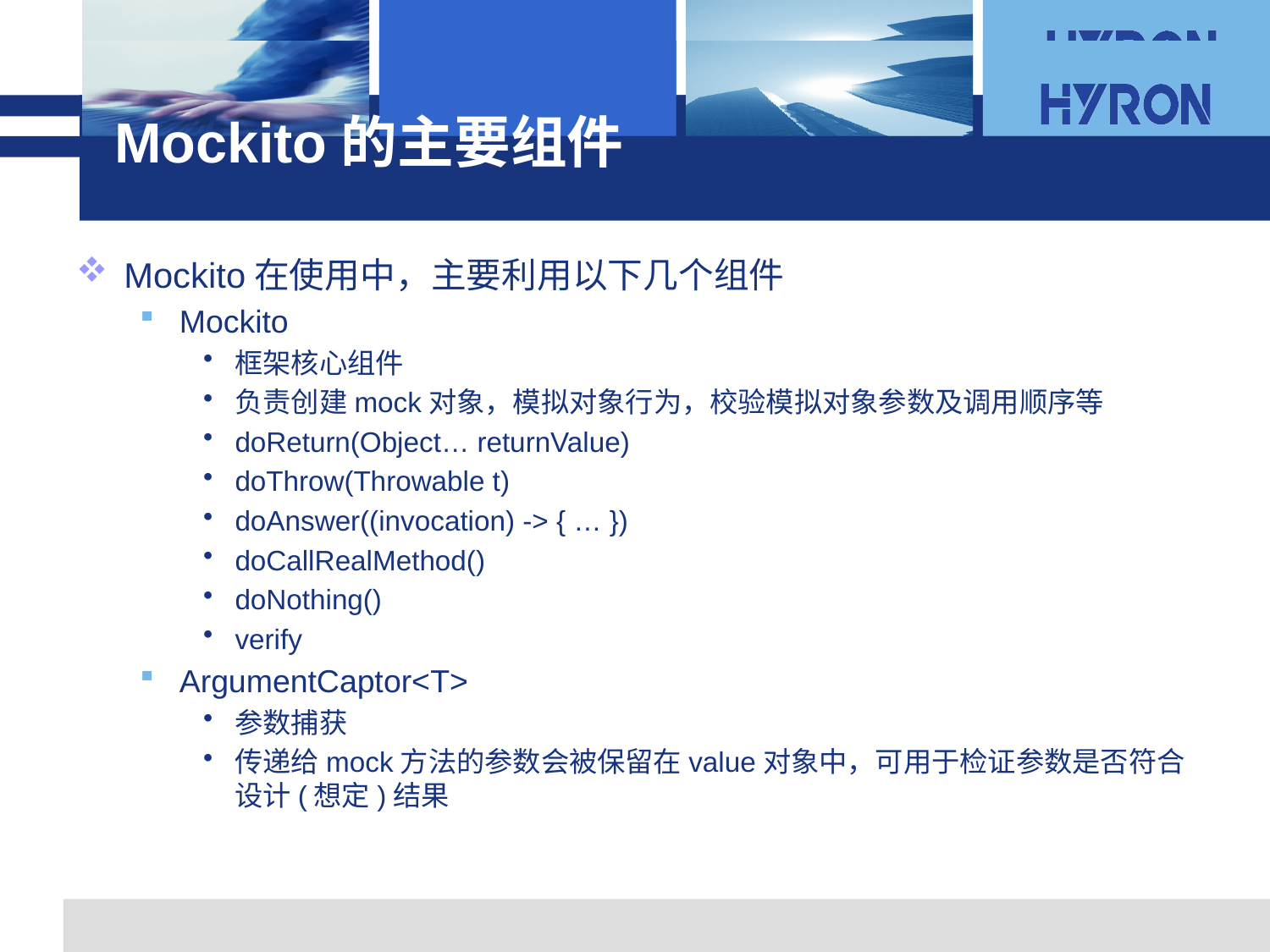

# Mockito的主要组件

Mockito在使用中，主要利用以下几个组件
Mockito
框架核心组件
负责创建mock对象，模拟对象行为，校验模拟对象参数及调用顺序等
doReturn(Object… returnValue)
doThrow(Throwable t)
doAnswer((invocation) -> { … })
doCallRealMethod()
doNothing()
verify
ArgumentCaptor<T>
参数捕获
传递给mock方法的参数会被保留在value对象中，可用于检证参数是否符合设计(想定)结果